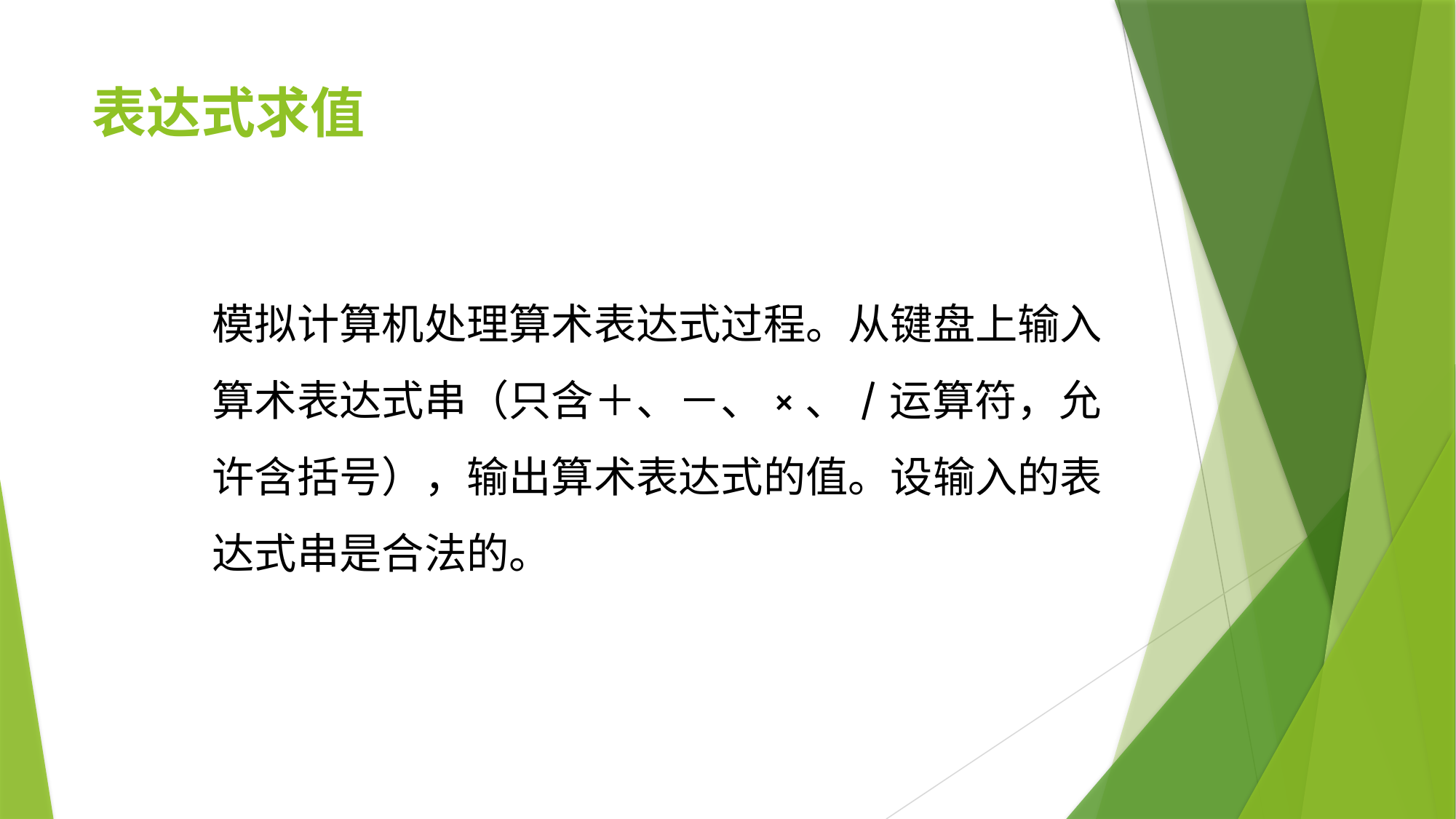

# 表达式求值
模拟计算机处理算术表达式过程。从键盘上输入算术表达式串（只含＋、－、×、/运算符，允许含括号），输出算术表达式的值。设输入的表达式串是合法的。